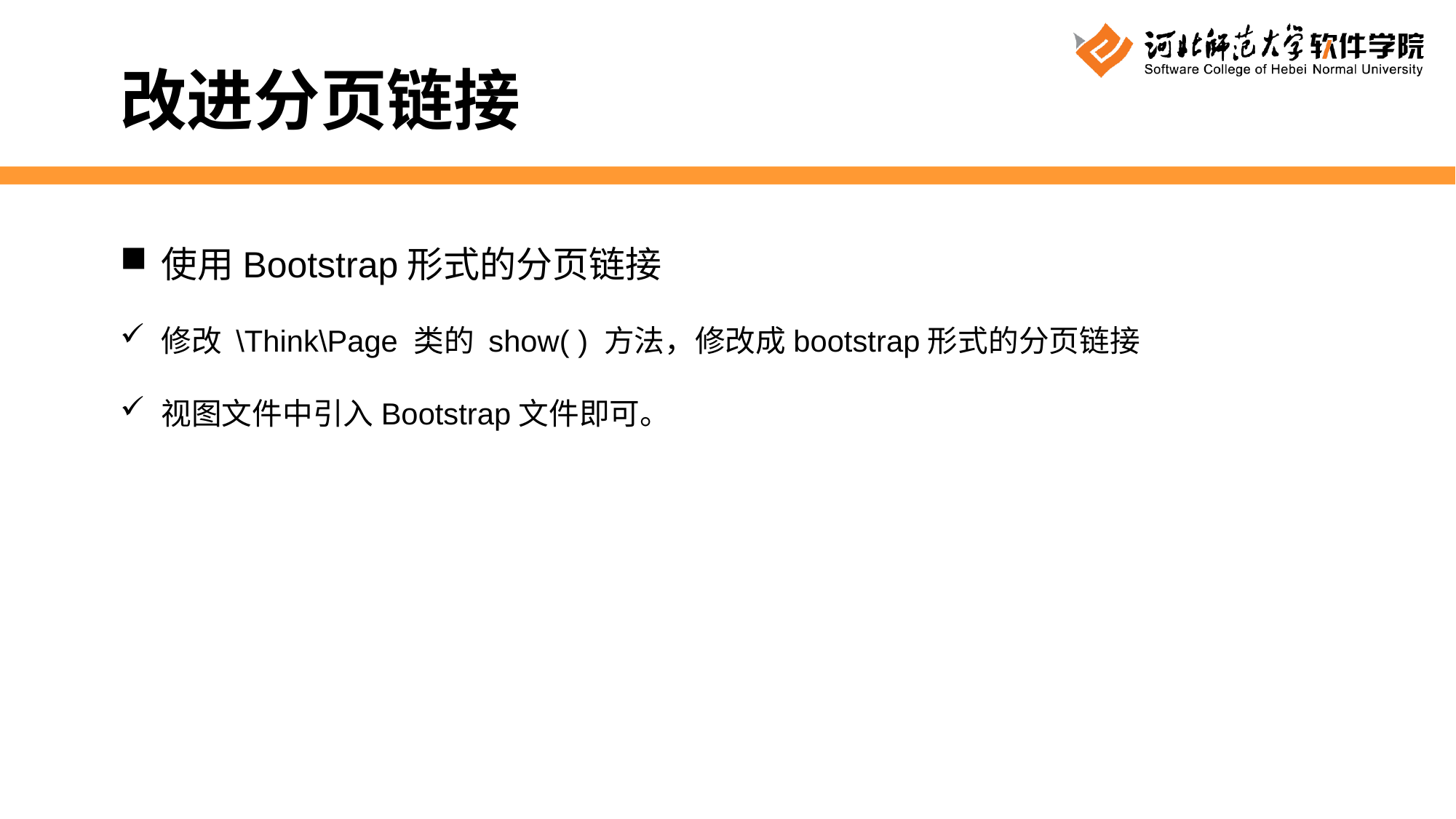

改进分页链接
使用Bootstrap形式的分页链接
修改 \Think\Page 类的 show( ) 方法，修改成bootstrap形式的分页链接
视图文件中引入Bootstrap文件即可。